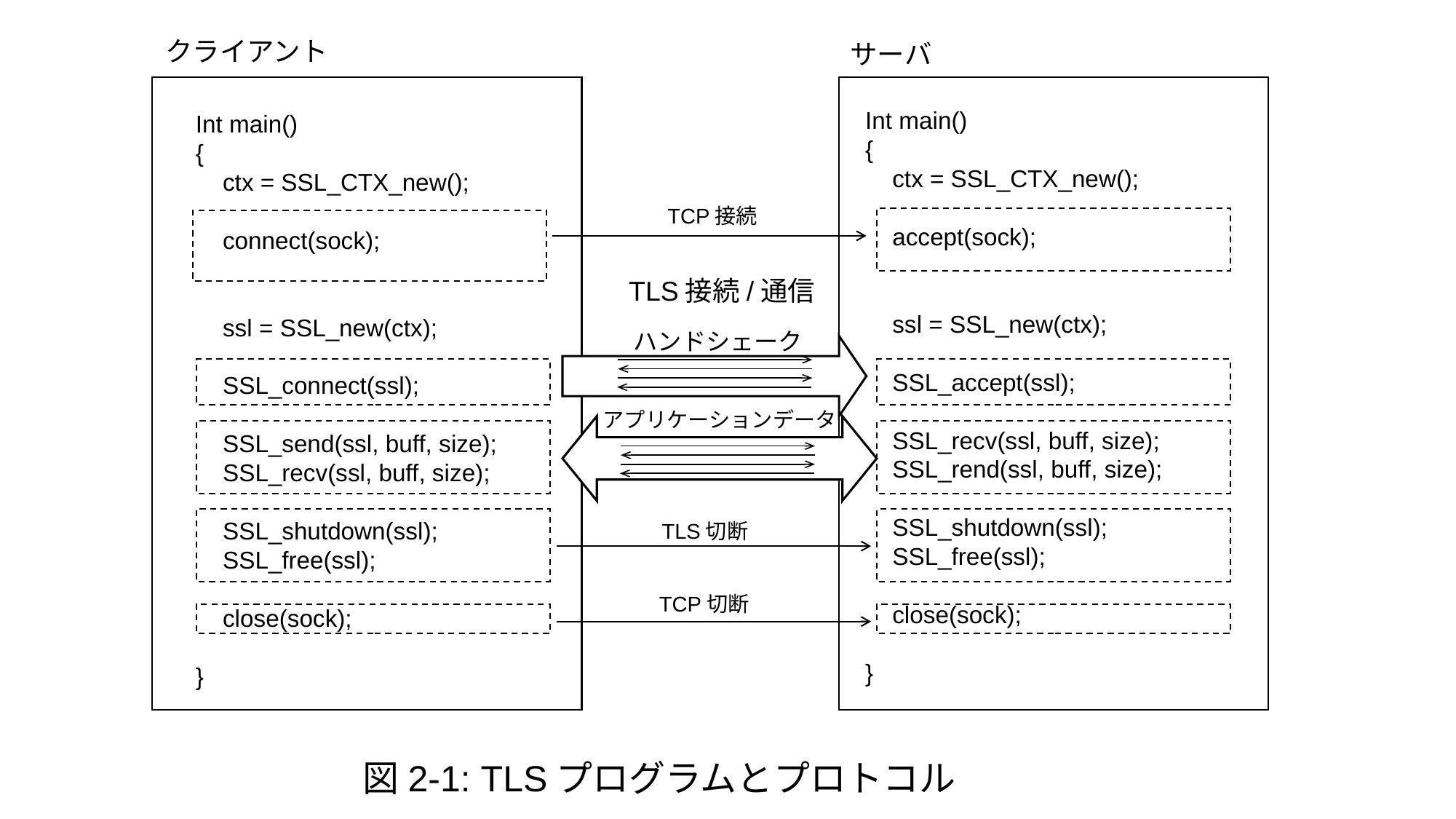

クライアント
サーバ

Int main()
{
    ctx = SSL_CTX_new();

    accept(sock);

    ssl = SSL_new(ctx);

    SSL_accept(ssl);

    SSL_recv(ssl, buff, size);
    SSL_rend(ssl, buff, size);

    SSL_shutdown(ssl);
    SSL_free(ssl);

    close(sock);

}
Int main()
{
    ctx = SSL_CTX_new();

    connect(sock);

    ssl = SSL_new(ctx);

    SSL_connect(ssl);

    SSL_send(ssl, buff, size);
    SSL_recv(ssl, buff, size);

    SSL_shutdown(ssl);
    SSL_free(ssl);

    close(sock);

}
TCP接続

TLS接続/通信
ハンドシェーク

アプリケーションデータ

TLS切断
TCP切断

図2-1: TLSプログラムとプロトコル